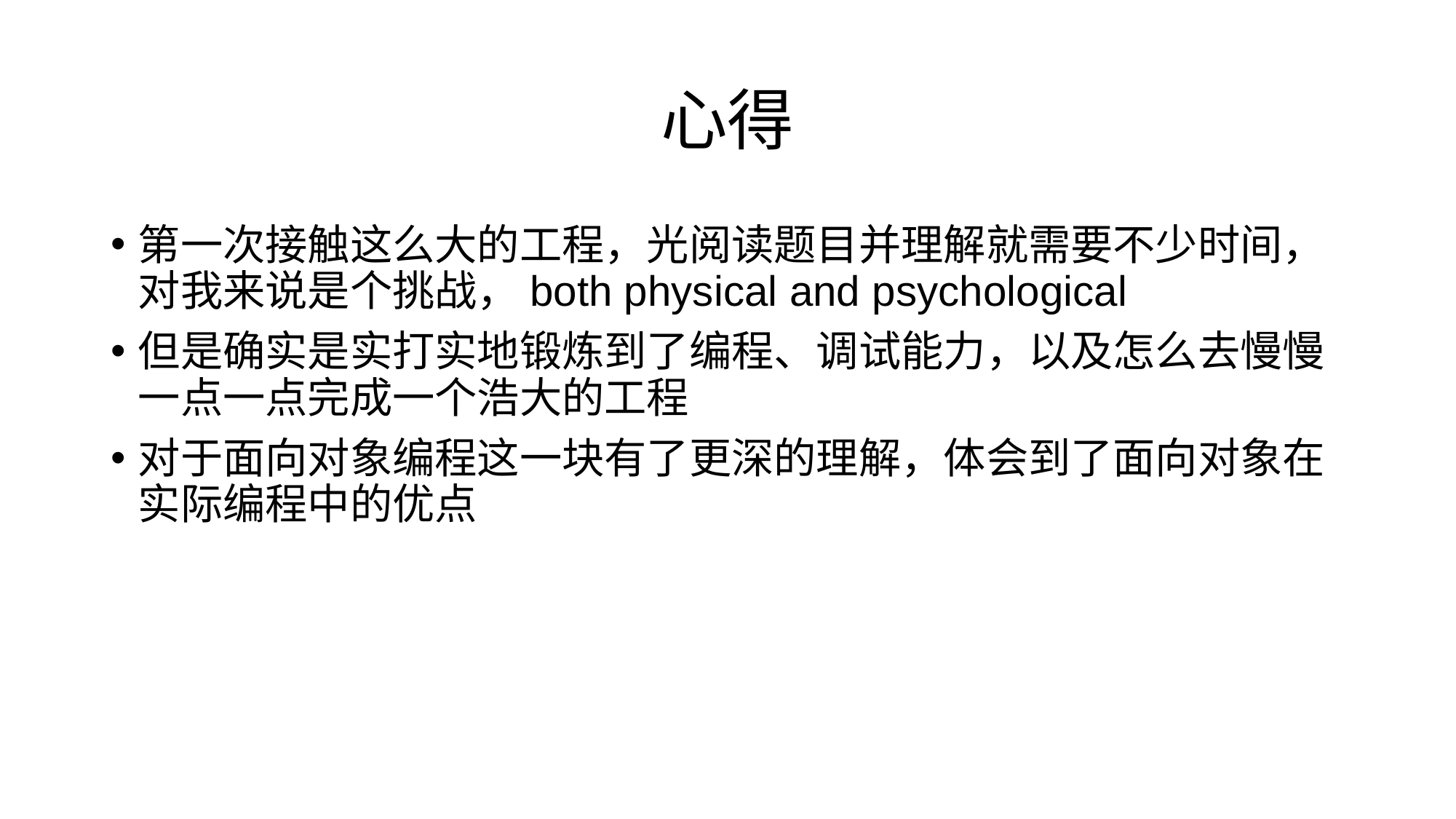

# 心得
第一次接触这么大的工程，光阅读题目并理解就需要不少时间，对我来说是个挑战，both physical and psychological
但是确实是实打实地锻炼到了编程、调试能力，以及怎么去慢慢一点一点完成一个浩大的工程
对于面向对象编程这一块有了更深的理解，体会到了面向对象在实际编程中的优点